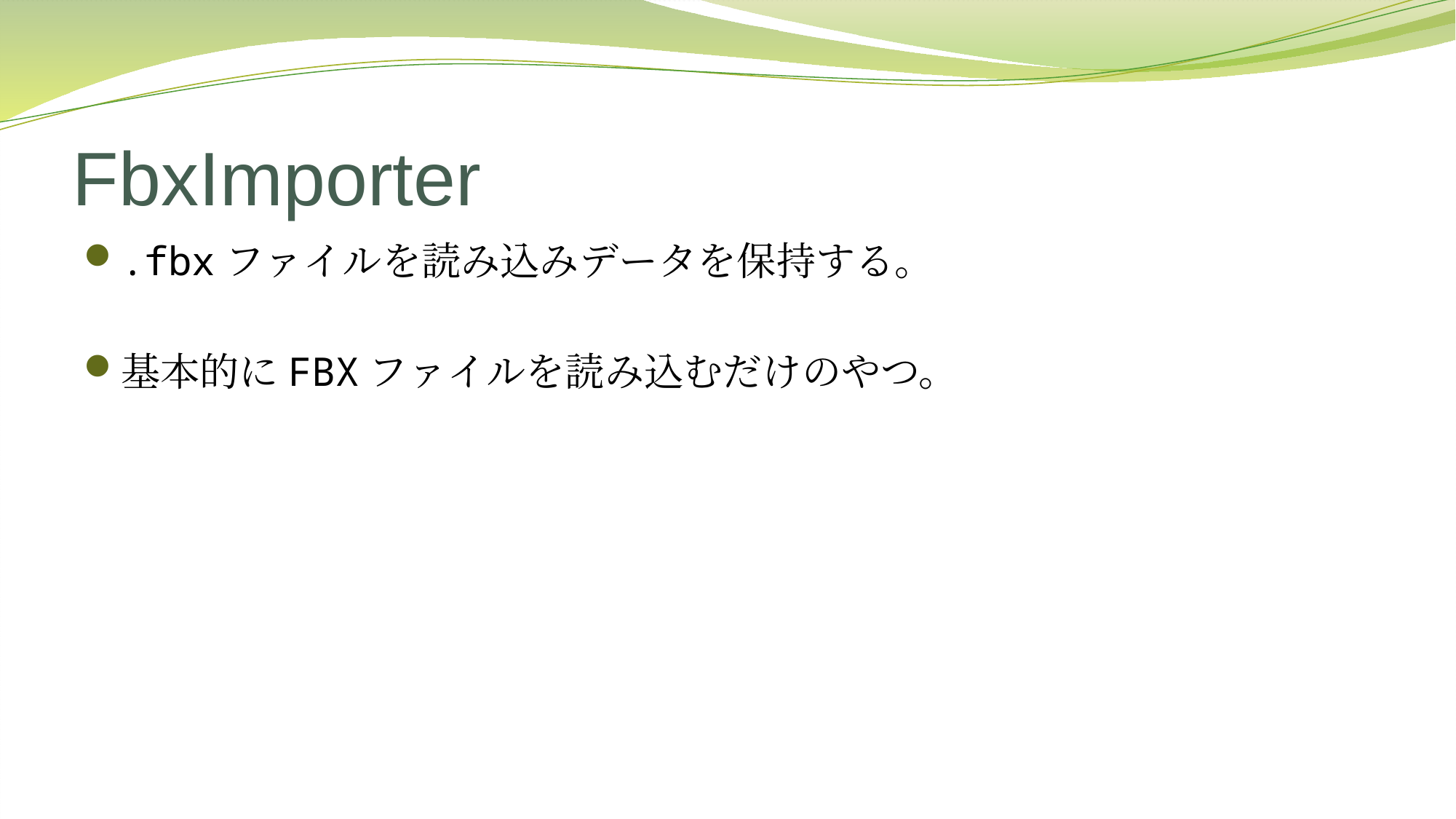

# FbxImporter
.fbxファイルを読み込みデータを保持する。

基本的にFBXファイルを読み込むだけのやつ。